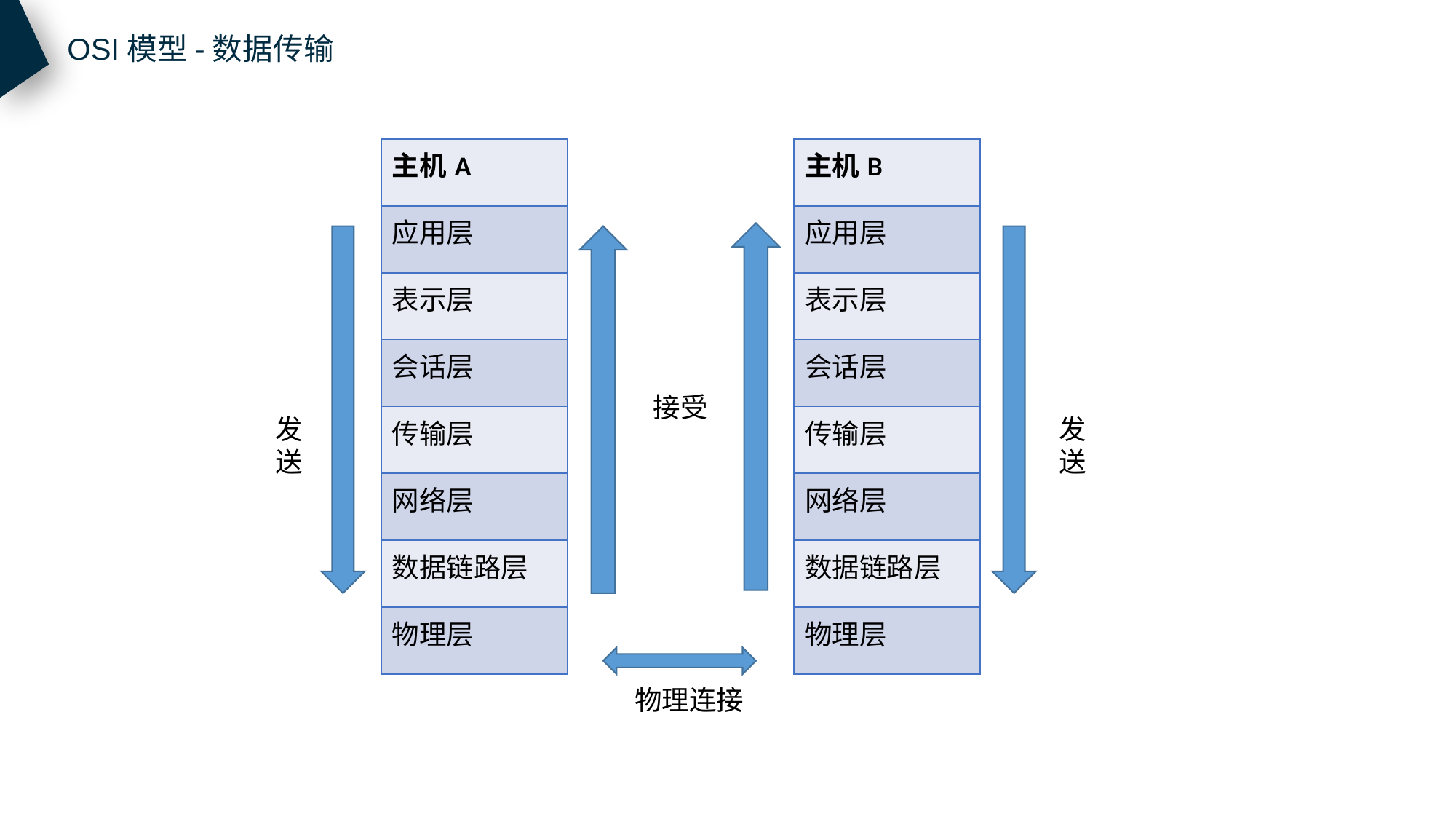

OSI模型-数据传输
| 主机A |
| --- |
| 应用层 |
| 表示层 |
| 会话层 |
| 传输层 |
| 网络层 |
| 数据链路层 |
| 物理层 |
| 主机B |
| --- |
| 应用层 |
| 表示层 |
| 会话层 |
| 传输层 |
| 网络层 |
| 数据链路层 |
| 物理层 |

接受
发送
发送

物理连接